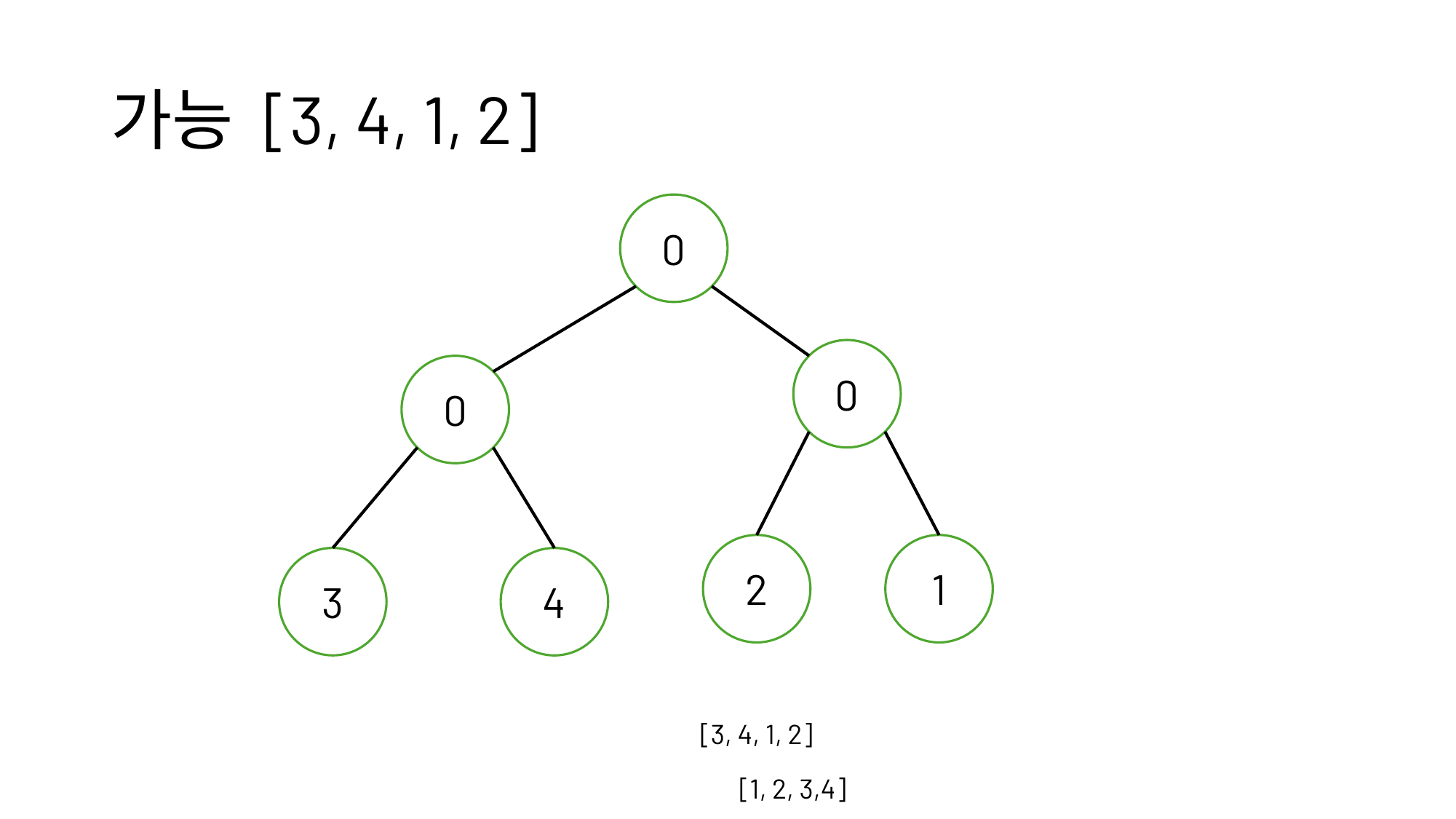

# 가능 [3, 4, 1, 2]
0
0
0
2
1
3
4
[3, 4, 1, 2]
[1, 2, 3,4]